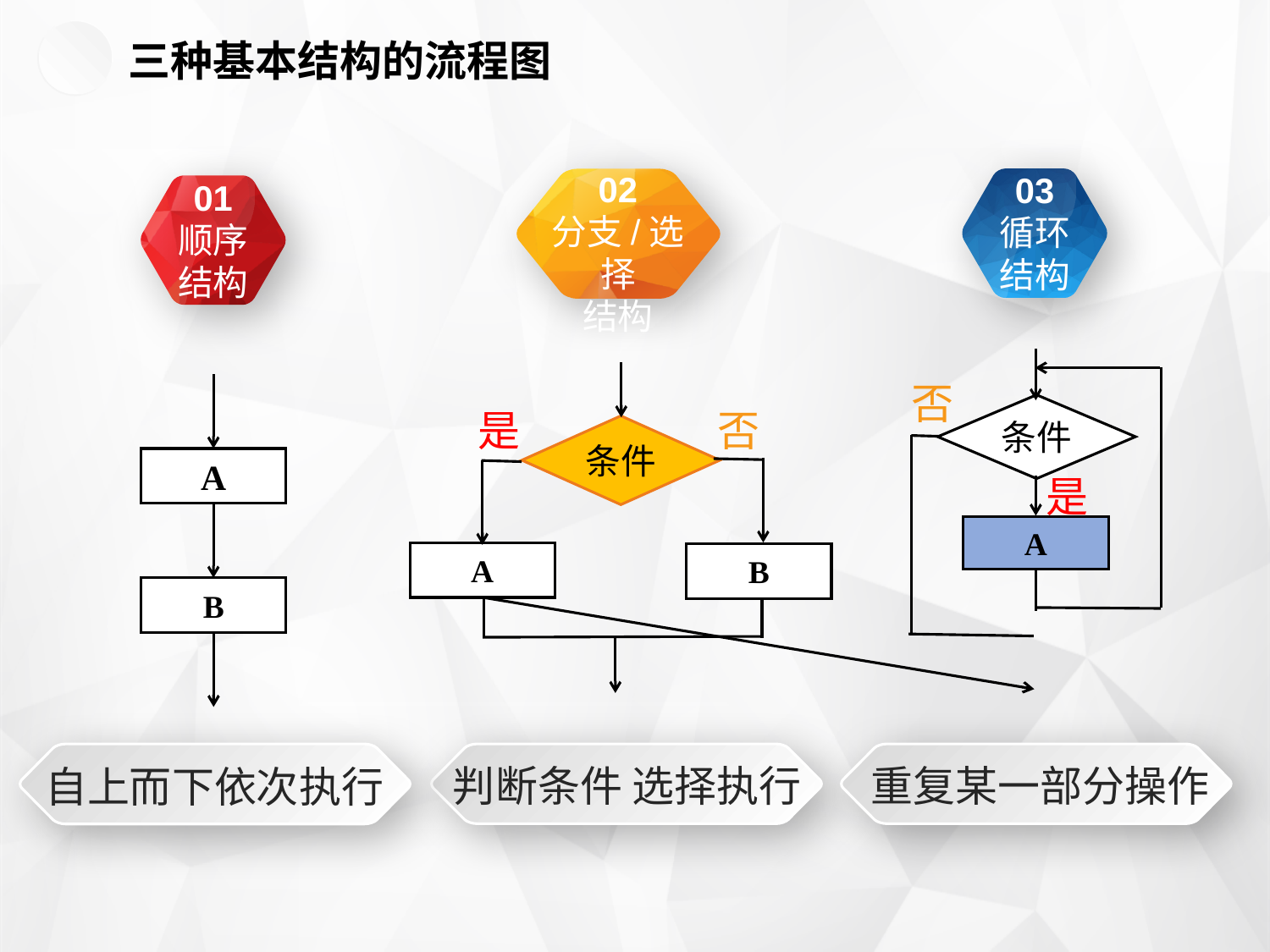

三种基本结构的流程图
02
分支/选择
结构

03
循环
结构

01
顺序
结构

条件
A
条件
A
B
否
A
B
是
否
是

自上而下依次执行

判断条件 选择执行

重复某一部分操作